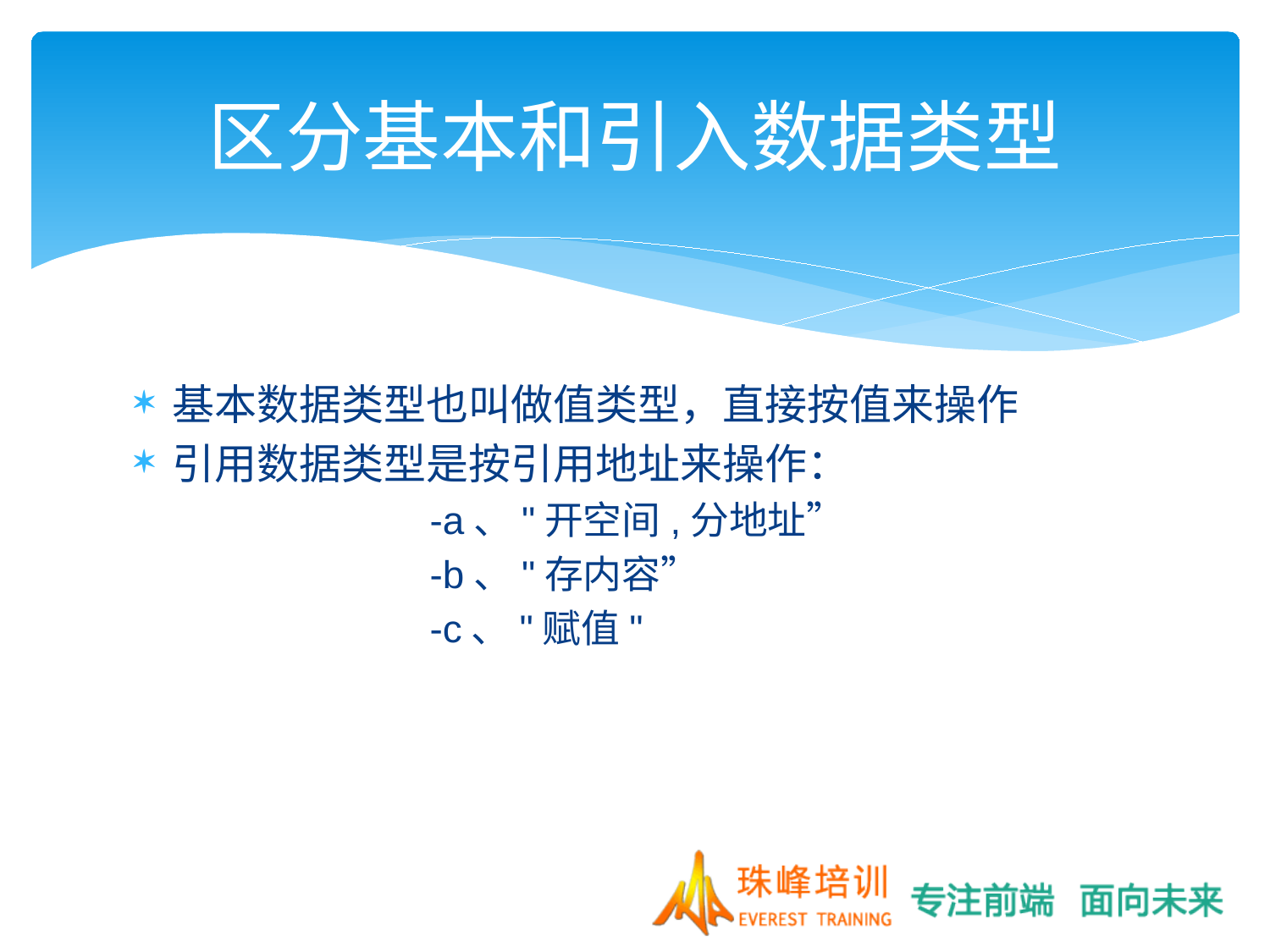

# 区分基本和引入数据类型
基本数据类型也叫做值类型，直接按值来操作
引用数据类型是按引用地址来操作：
		-a、"开空间,分地址”
		-b、"存内容”
		-c、"赋值"